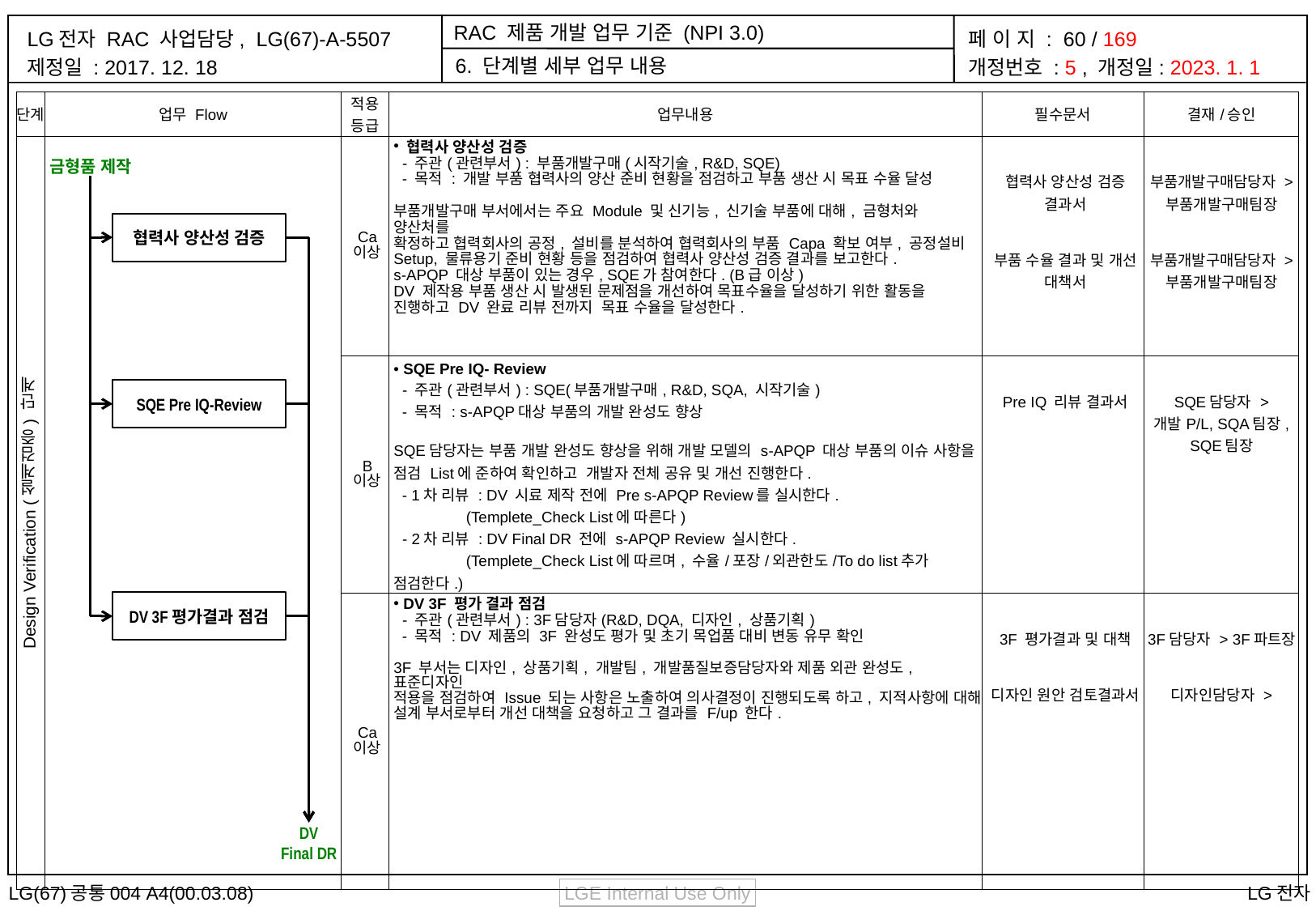

6. 단계별 세부 업무 내용
| 단계 | 업무 Flow | 적용 등급 | 업무내용 | 필수문서 | 결재/승인 |
| --- | --- | --- | --- | --- | --- |
| Design Verification (설계검증) 단계 |  | Ca 이상 | 협력사 양산성 검증 - 주관(관련부서) : 부품개발구매(시작기술, R&D, SQE) - 목적 : 개발 부품 협력사의 양산 준비 현황을 점검하고 부품 생산 시 목표 수율 달성 부품개발구매 부서에서는 주요 Module 및 신기능, 신기술 부품에 대해, 금형처와 양산처를 확정하고 협력회사의 공정, 설비를 분석하여 협력회사의 부품 Capa 확보 여부, 공정설비 Setup, 물류용기 준비 현황 등을 점검하여 협력사 양산성 검증 결과를 보고한다. s-APQP 대상 부품이 있는 경우, SQE가 참여한다. (B급 이상) DV 제작용 부품 생산 시 발생된 문제점을 개선하여 목표수율을 달성하기 위한 활동을 진행하고 DV 완료 리뷰 전까지 목표 수율을 달성한다. | 협력사 양산성 검증 결과서 부품 수율 결과 및 개선 대책서 | 부품개발구매담당자 > 부품개발구매팀장 부품개발구매담당자 > 부품개발구매팀장 |
|  |  | B 이상 | SQE Pre IQ- Review - 주관(관련부서) : SQE(부품개발구매, R&D, SQA, 시작기술) - 목적 : s-APQP대상 부품의 개발 완성도 향상 SQE담당자는 부품 개발 완성도 향상을 위해 개발 모델의 s-APQP 대상 부품의 이슈 사항을 점검 List에 준하여 확인하고 개발자 전체 공유 및 개선 진행한다. - 1차 리뷰 : DV 시료 제작 전에 Pre s-APQP Review를 실시한다. (Templete\_Check List에 따른다) - 2차 리뷰 : DV Final DR 전에 s-APQP Review 실시한다. (Templete\_Check List에 따르며, 수율/포장/외관한도/To do list추가 점검한다.) | Pre IQ 리뷰 결과서 | SQE담당자 > 개발P/L, SQA팀장, SQE팀장 |
|  |  | Ca 이상 | DV 3F 평가 결과 점검 - 주관(관련부서) : 3F담당자(R&D, DQA, 디자인, 상품기획) - 목적 : DV 제품의 3F 완성도 평가 및 초기 목업품 대비 변동 유무 확인 3F 부서는 디자인, 상품기획, 개발팀, 개발품질보증담당자와 제품 외관 완성도, 표준디자인 적용을 점검하여 Issue 되는 사항은 노출하여 의사결정이 진행되도록 하고, 지적사항에 대해 설계 부서로부터 개선 대책을 요청하고 그 결과를 F/up 한다. | 3F 평가결과 및 대책 디자인 원안 검토결과서 | 3F담당자 > 3F파트장 디자인담당자 > |
금형품 제작
협력사 양산성 검증
SQE Pre IQ-Review
DV 3F평가결과 점검
DV
Final DR